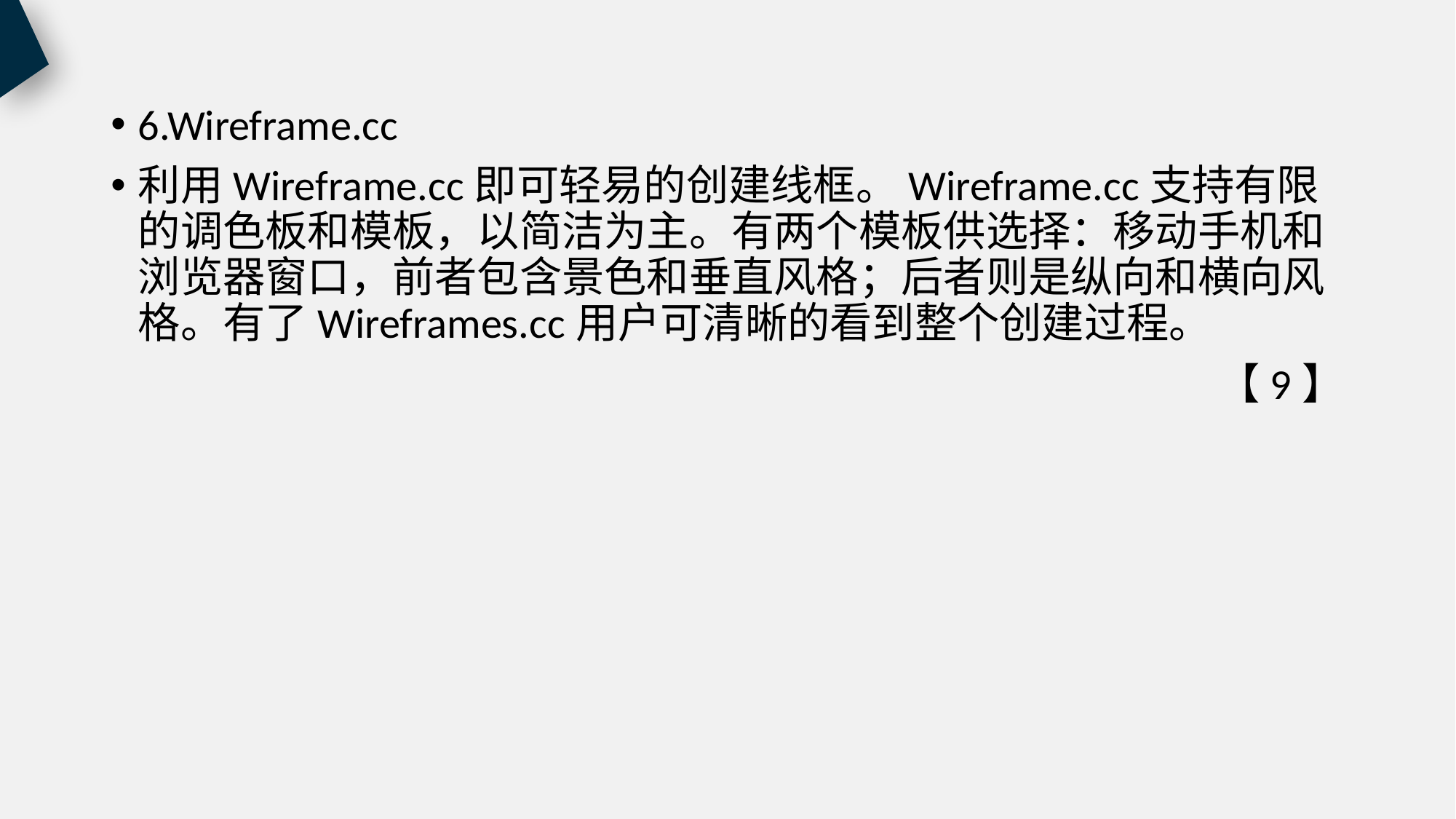

6.Wireframe.cc
利用Wireframe.cc即可轻易的创建线框。Wireframe.cc支持有限的调色板和模板，以简洁为主。有两个模板供选择：移动手机和浏览器窗口，前者包含景色和垂直风格；后者则是纵向和横向风格。有了Wireframes.cc用户可清晰的看到整个创建过程。
【9】